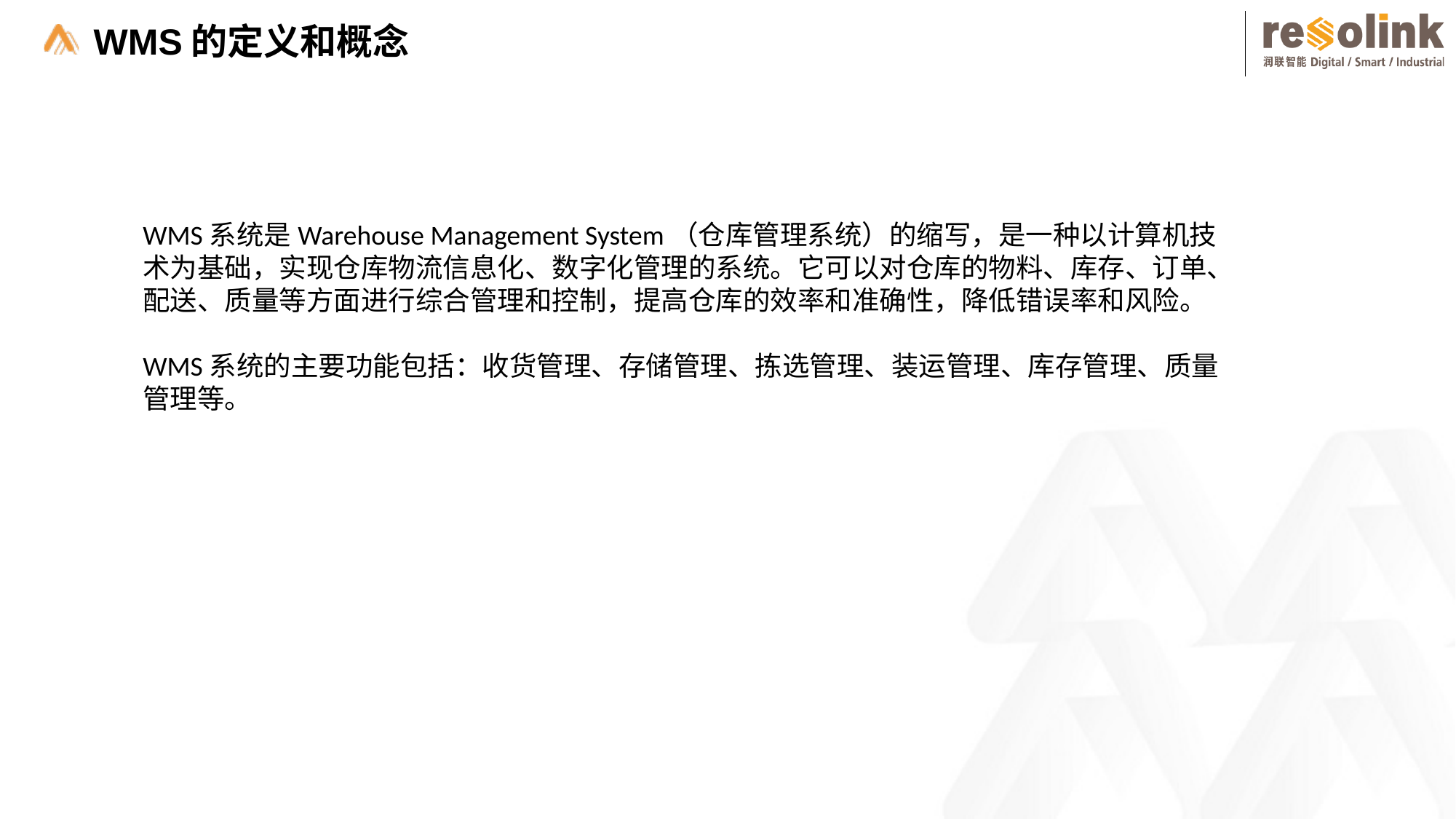

WMS的定义和概念
WMS系统是Warehouse Management System（仓库管理系统）的缩写，是一种以计算机技术为基础，实现仓库物流信息化、数字化管理的系统。它可以对仓库的物料、库存、订单、配送、质量等方面进行综合管理和控制，提高仓库的效率和准确性，降低错误率和风险。

WMS系统的主要功能包括：收货管理、存储管理、拣选管理、装运管理、库存管理、质量管理等。